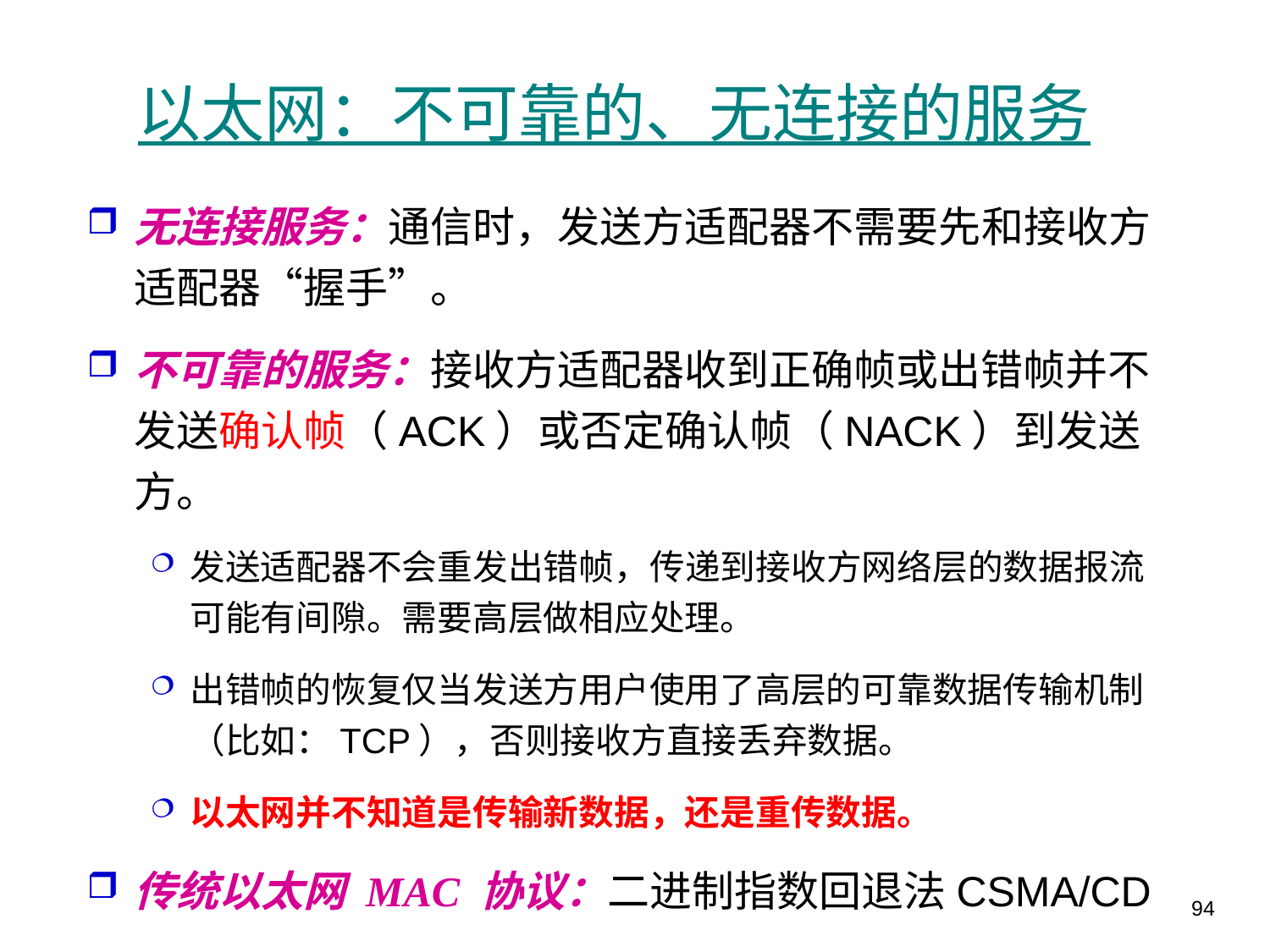

# 以太网：不可靠的、无连接的服务
无连接服务：通信时，发送方适配器不需要先和接收方适配器“握手”。
不可靠的服务：接收方适配器收到正确帧或出错帧并不发送确认帧（ACK）或否定确认帧（NACK）到发送方。
发送适配器不会重发出错帧，传递到接收方网络层的数据报流可能有间隙。需要高层做相应处理。
出错帧的恢复仅当发送方用户使用了高层的可靠数据传输机制（比如：TCP），否则接收方直接丢弃数据。
以太网并不知道是传输新数据，还是重传数据。
传统以太网 MAC 协议：二进制指数回退法CSMA/CD
94